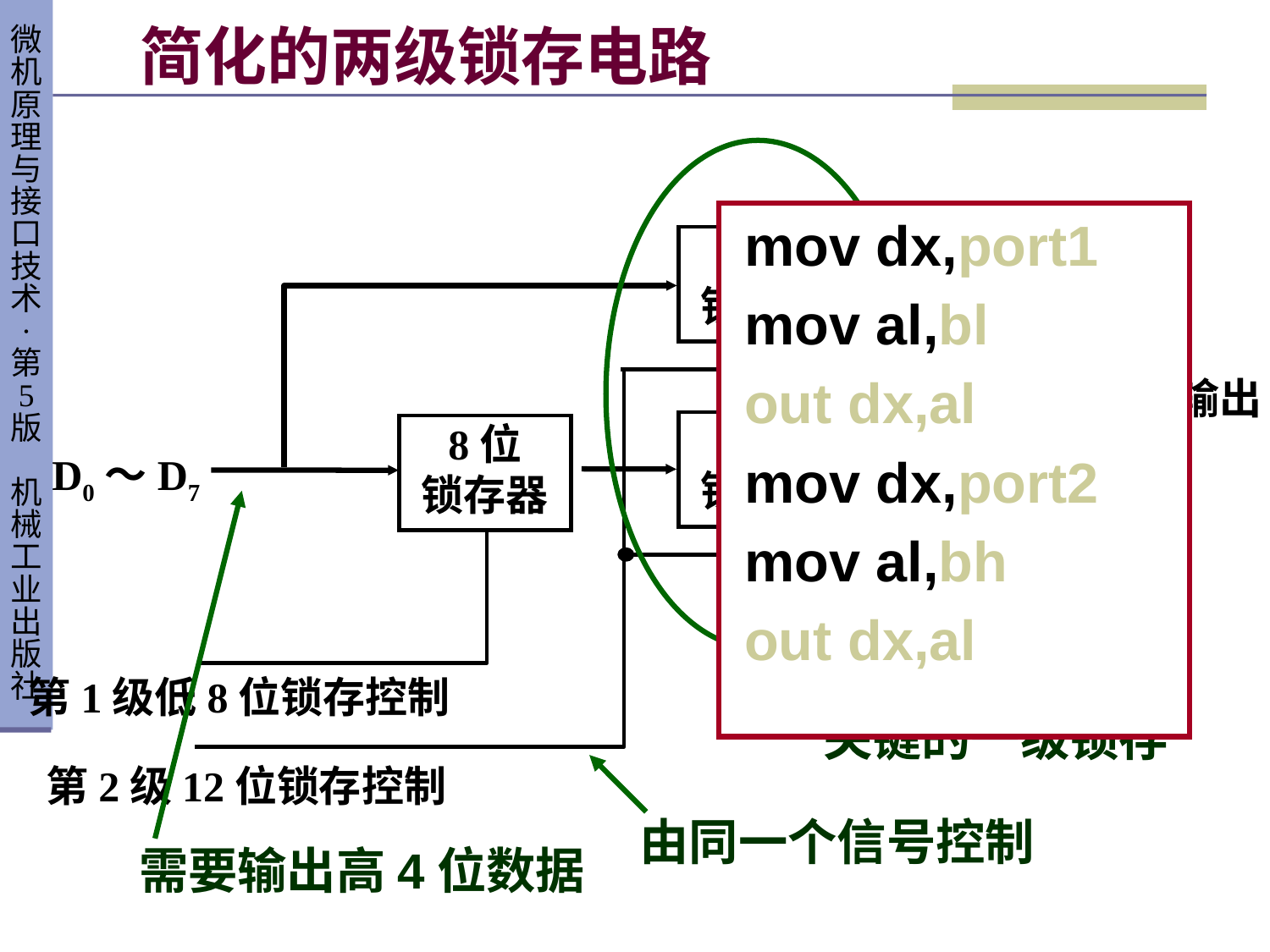

# 简化的两级锁存电路

mov dx,port1
mov al,bl
out dx,al
mov dx,port2
mov al,bh
out dx,al
4位
锁存器

12位
DAC

模拟输出
8位
锁存器
8位
锁存器
D0～D7

第1级低8位锁存控制
第2级12位锁存控制

需要输出高4位数据

关键的一级锁存

由同一个信号控制